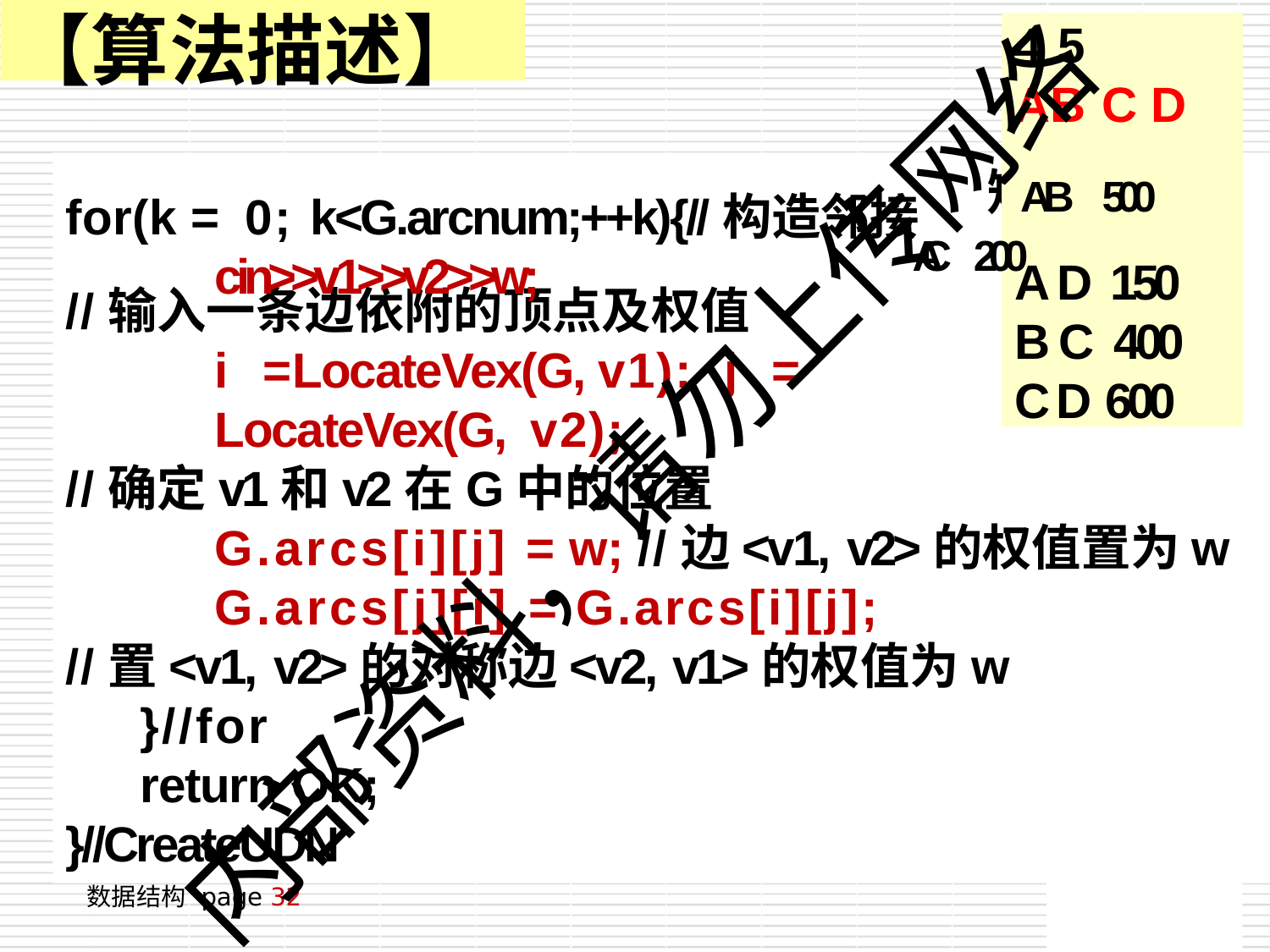

# 【算法描述】
4 5
A B C D

for(k =  0; k<G.arcnum;++k){//构造邻接	A B 500
矩阵

cin>>v1>>v2>>w;                                                A      C 200
A D 150  B C 400  C D 600
//输入一条边依附的顶点及权值 i = LocateVex(G, v1);  j = LocateVex(G, v2);
内部资料，请勿上传网络
//确定v1和v2在G中的位置
G.arcs[i][j] = w; //边<v1, v2>的权值置为w  G.arcs[j][i] = G.arcs[i][j];
//置<v1, v2>的对称边<v2, v1>的权值为w
}//for  return OK;
}//CreateUDN

数据结构 page 32